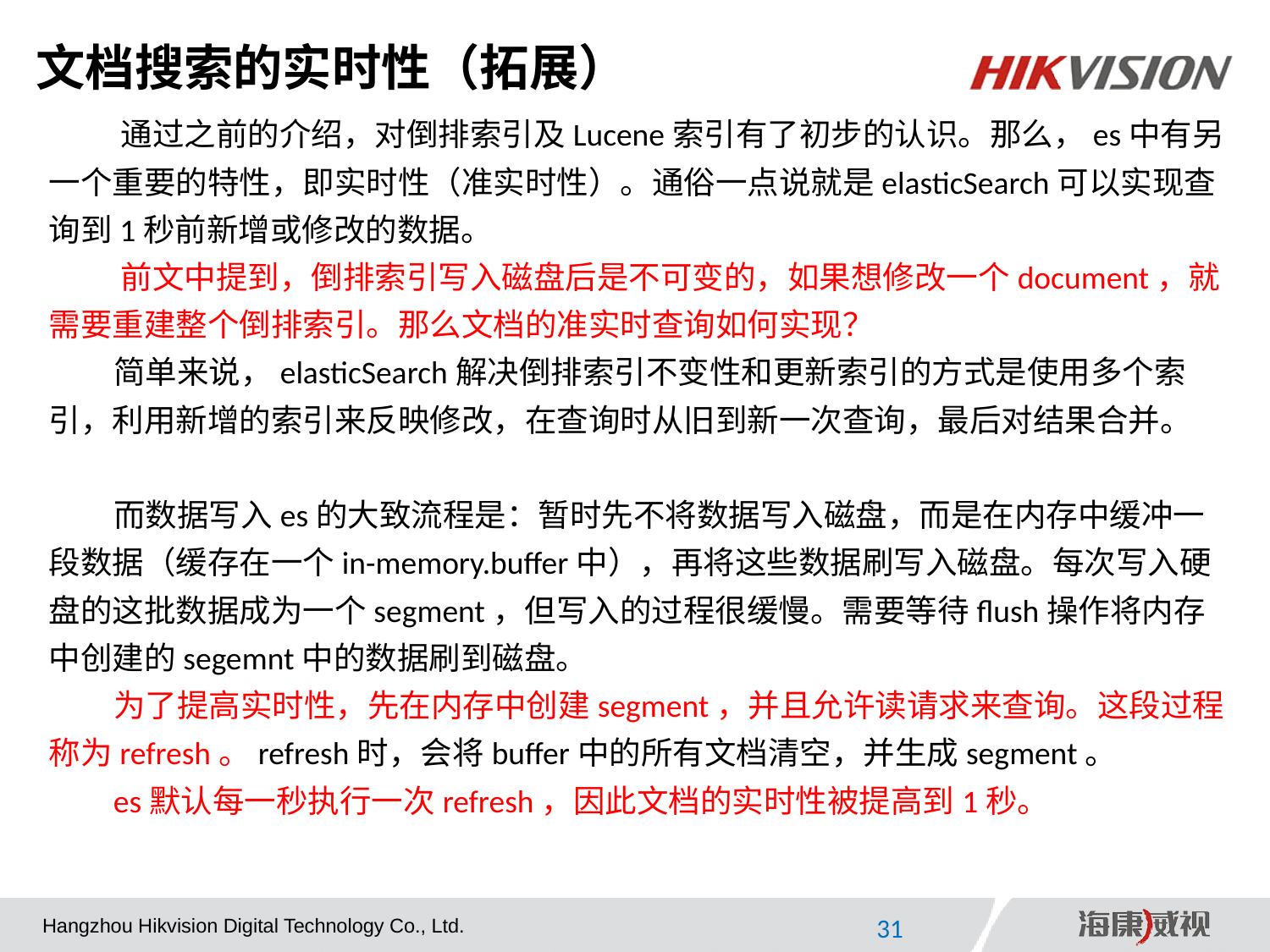

# 文档搜索的实时性（拓展）
         通过之前的介绍，对倒排索引及Lucene索引有了初步的认识。那么，es中有另一个重要的特性，即实时性（准实时性）。通俗一点说就是elasticSearch可以实现查询到1秒前新增或修改的数据。
         前文中提到，倒排索引写入磁盘后是不可变的，如果想修改一个document，就需要重建整个倒排索引。那么文档的准实时查询如何实现？
        简单来说，elasticSearch解决倒排索引不变性和更新索引的方式是使用多个索引，利用新增的索引来反映修改，在查询时从旧到新一次查询，最后对结果合并。

        而数据写入es的大致流程是：暂时先不将数据写入磁盘，而是在内存中缓冲一段数据（缓存在一个in-memory.buffer中），再将这些数据刷写入磁盘。每次写入硬盘的这批数据成为一个segment，但写入的过程很缓慢。需要等待flush操作将内存中创建的segemnt中的数据刷到磁盘。
        为了提高实时性，先在内存中创建segment，并且允许读请求来查询。这段过程称为refresh。refresh时，会将buffer中的所有文档清空，并生成segment。
         es默认每一秒执行一次refresh，因此文档的实时性被提高到1秒。